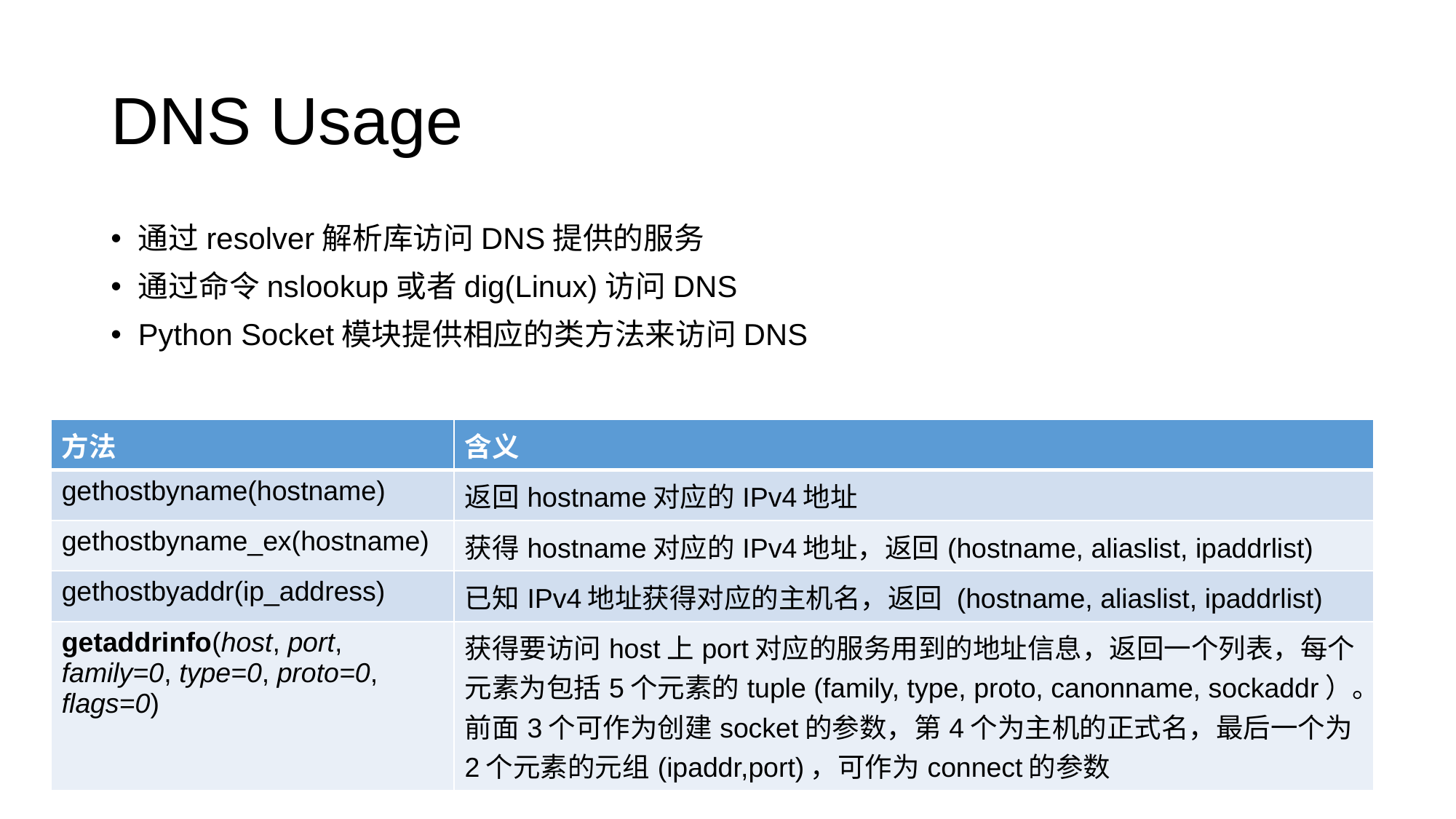

# DNS Usage
通过resolver解析库访问DNS提供的服务
通过命令nslookup或者dig(Linux)访问DNS
Python Socket模块提供相应的类方法来访问DNS
| 方法 | 含义 |
| --- | --- |
| gethostbyname(hostname) | 返回hostname对应的IPv4地址 |
| gethostbyname\_ex(hostname) | 获得hostname对应的IPv4地址，返回(hostname, aliaslist, ipaddrlist) |
| gethostbyaddr(ip\_address) | 已知IPv4地址获得对应的主机名，返回 (hostname, aliaslist, ipaddrlist) |
| getaddrinfo(host, port, family=0, type=0, proto=0, flags=0) | 获得要访问host上port对应的服务用到的地址信息，返回一个列表，每个元素为包括5个元素的tuple (family, type, proto, canonname, sockaddr）。前面3个可作为创建socket的参数，第4个为主机的正式名，最后一个为2个元素的元组(ipaddr,port)，可作为connect的参数 |